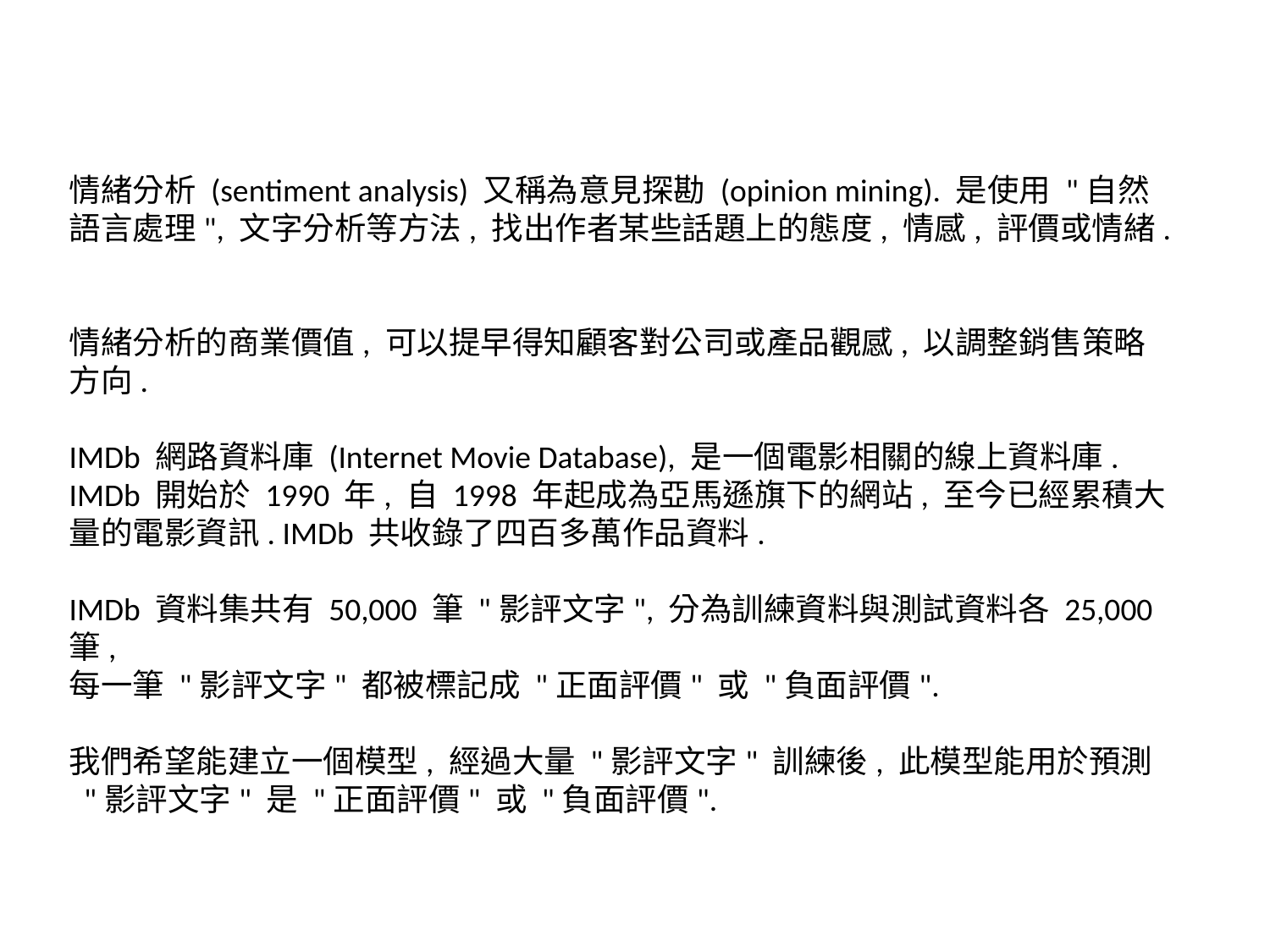

情緒分析 (sentiment analysis) 又稱為意見探勘 (opinion mining). 是使用 "自然語言處理", 文字分析等方法, 找出作者某些話題上的態度, 情感, 評價或情緒.

情緒分析的商業價值, 可以提早得知顧客對公司或產品觀感, 以調整銷售策略方向.

IMDb 網路資料庫 (Internet Movie Database), 是一個電影相關的線上資料庫. IMDb 開始於 1990 年, 自 1998 年起成為亞馬遜旗下的網站, 至今已經累積大量的電影資訊. IMDb 共收錄了四百多萬作品資料.

IMDb 資料集共有 50,000 筆 "影評文字", 分為訓練資料與測試資料各 25,000 筆,
每一筆 "影評文字" 都被標記成 "正面評價" 或 "負面評價".

我們希望能建立一個模型, 經過大量 "影評文字" 訓練後, 此模型能用於預測 "影評文字" 是 "正面評價" 或 "負面評價".